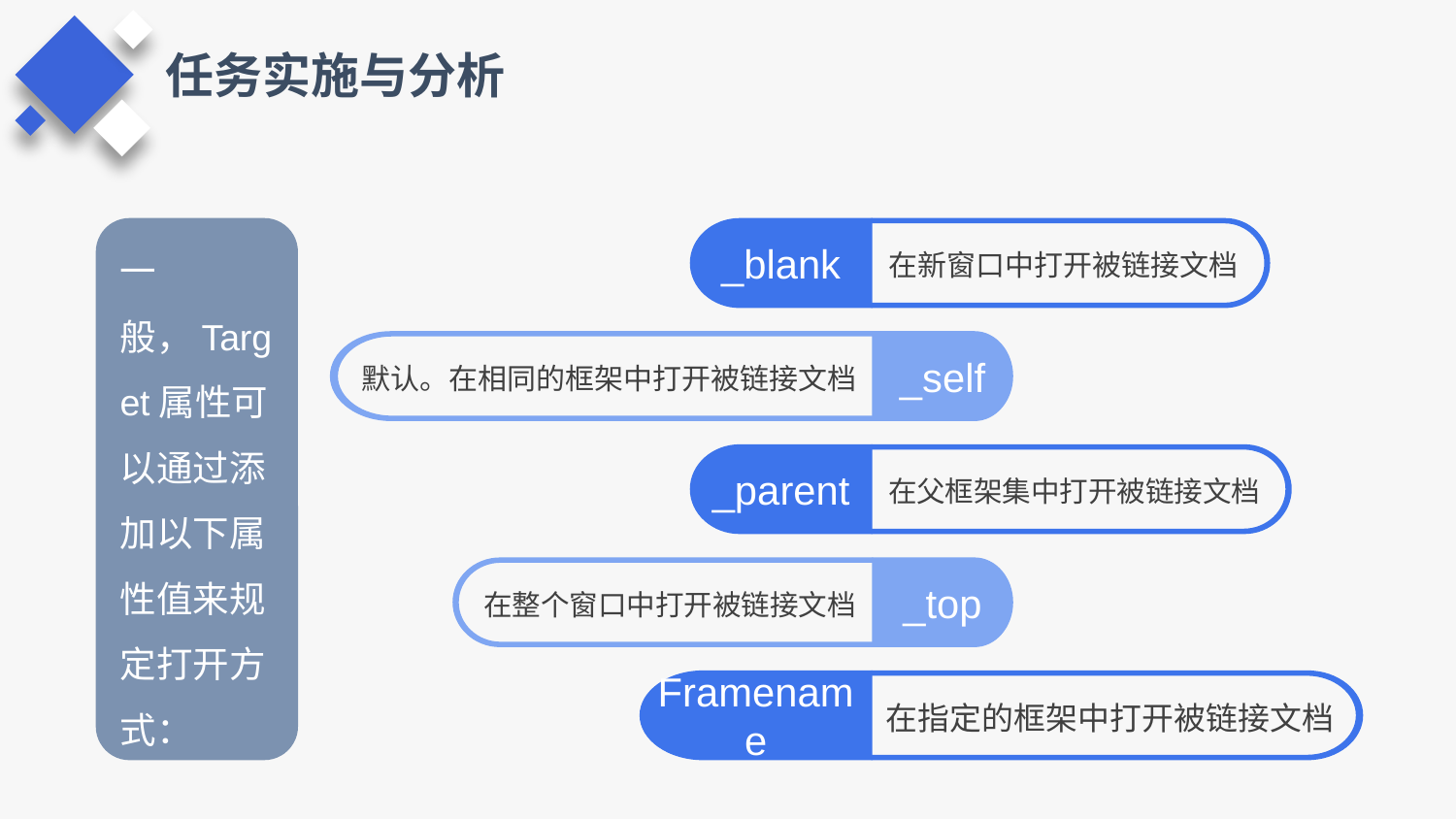

任务实施与分析

一般，Target属性可以通过添加以下属性值来规定打开方式：
_blank
在新窗口中打开被链接文档
默认。在相同的框架中打开被链接文档
_self
_parent
在父框架集中打开被链接文档
在整个窗口中打开被链接文档
_top
Framename
在指定的框架中打开被链接文档